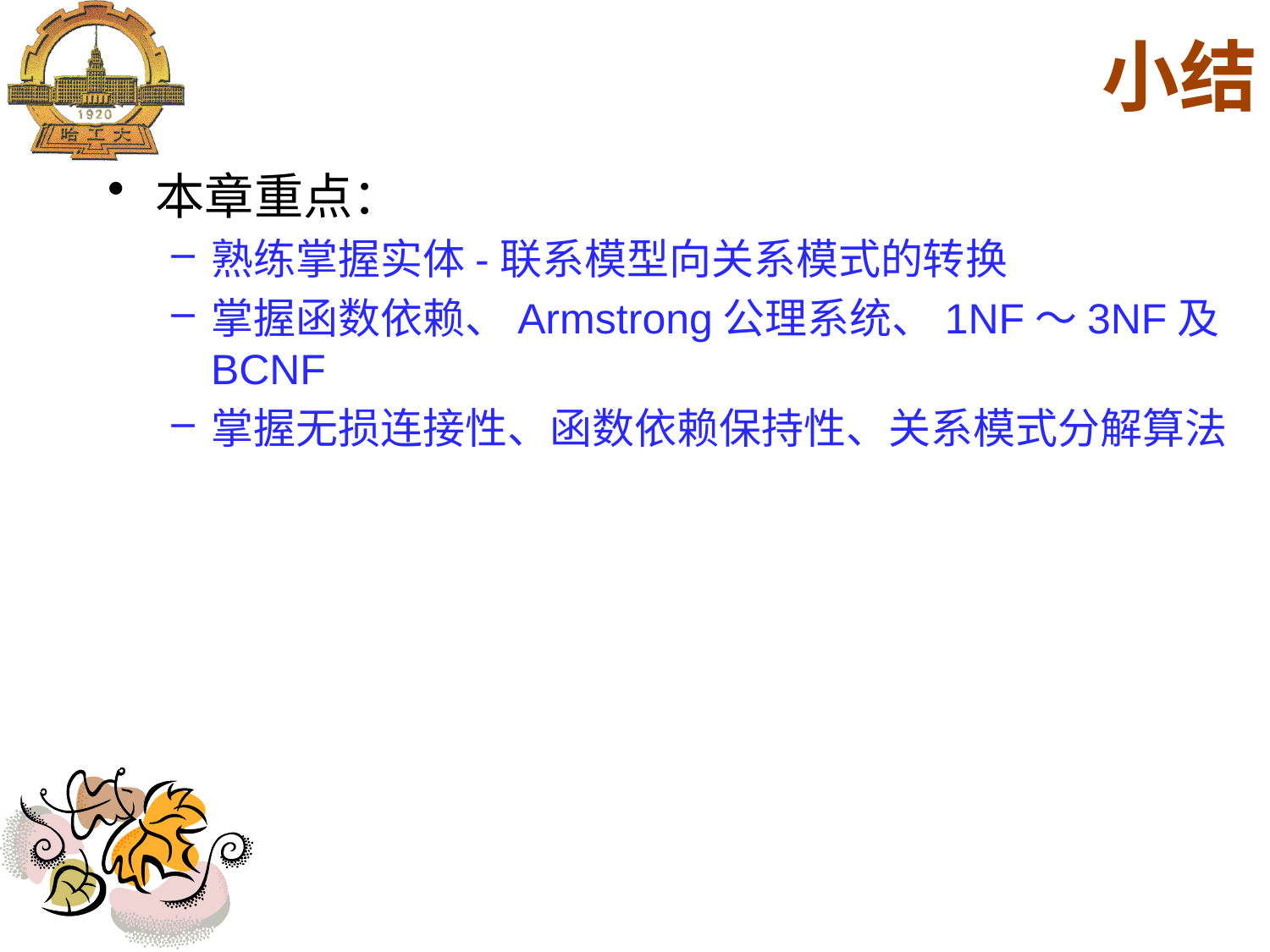

小结
本章重点：
熟练掌握实体-联系模型向关系模式的转换
掌握函数依赖、Armstrong公理系统、1NF～3NF及BCNF
掌握无损连接性、函数依赖保持性、关系模式分解算法